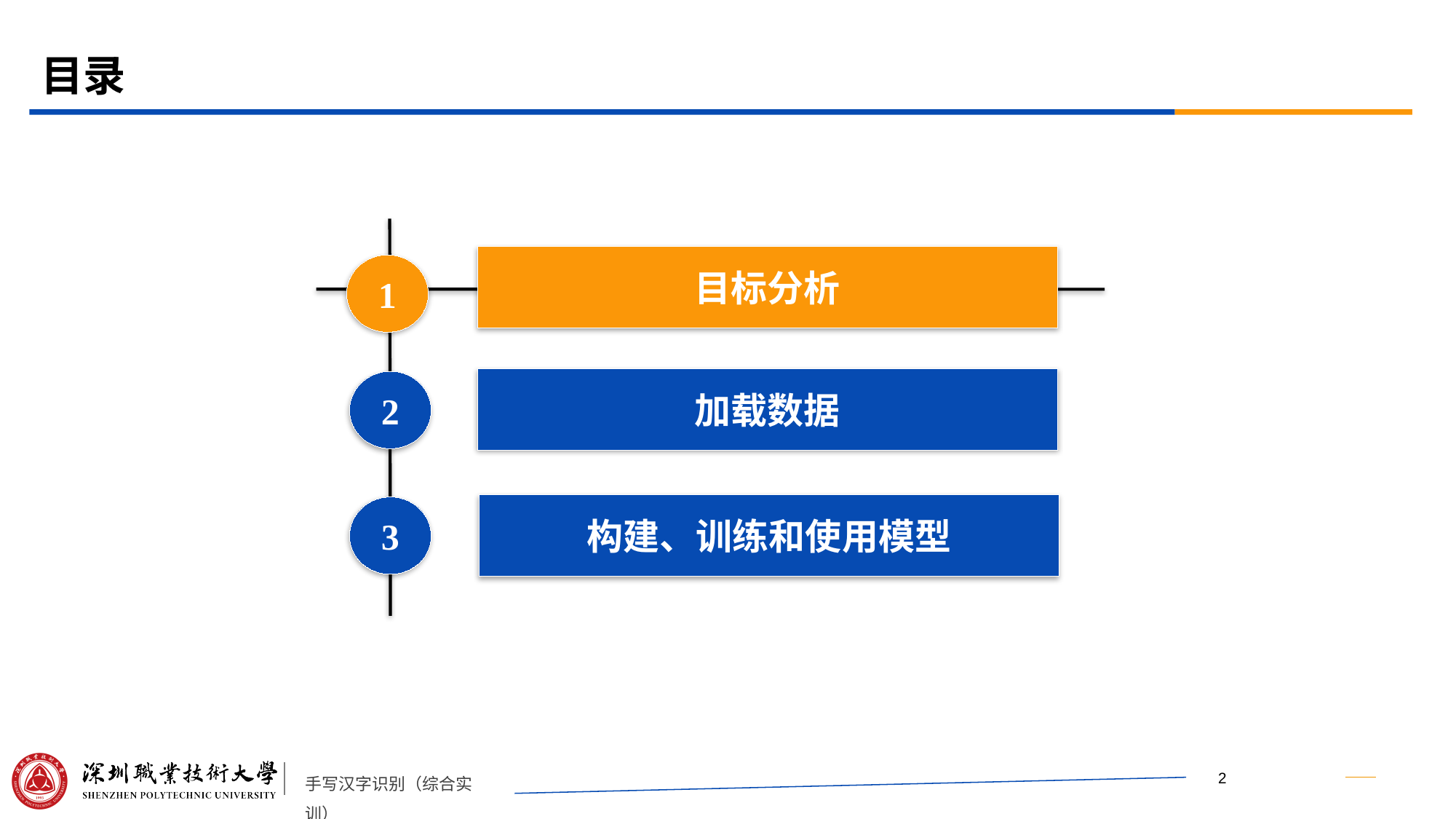

# 目录
目标分析
1

加载数据
2
构建、训练和使用模型
3